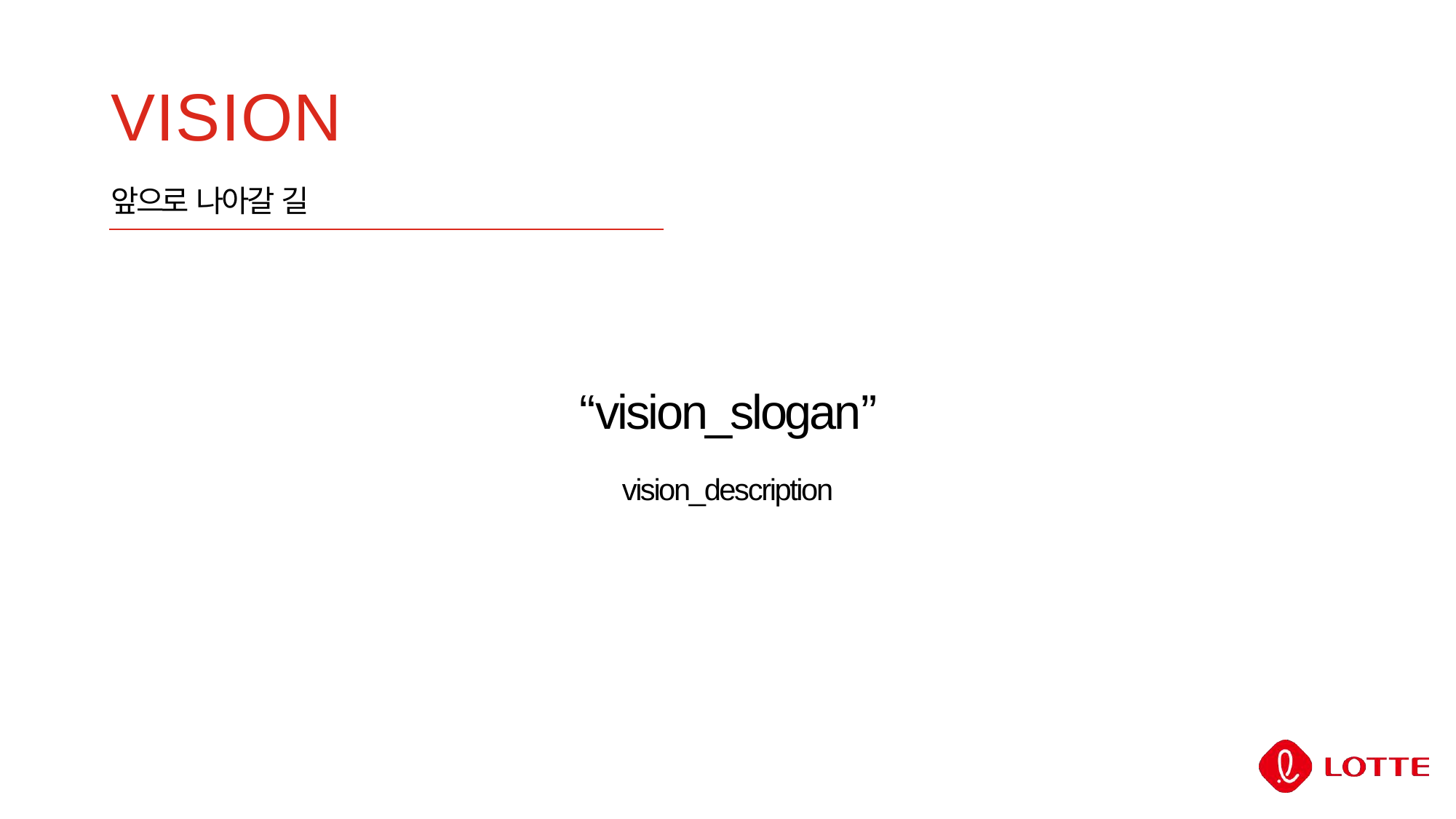

# VISION
앞으로 나아갈 길

“vision_slogan”
vision_description